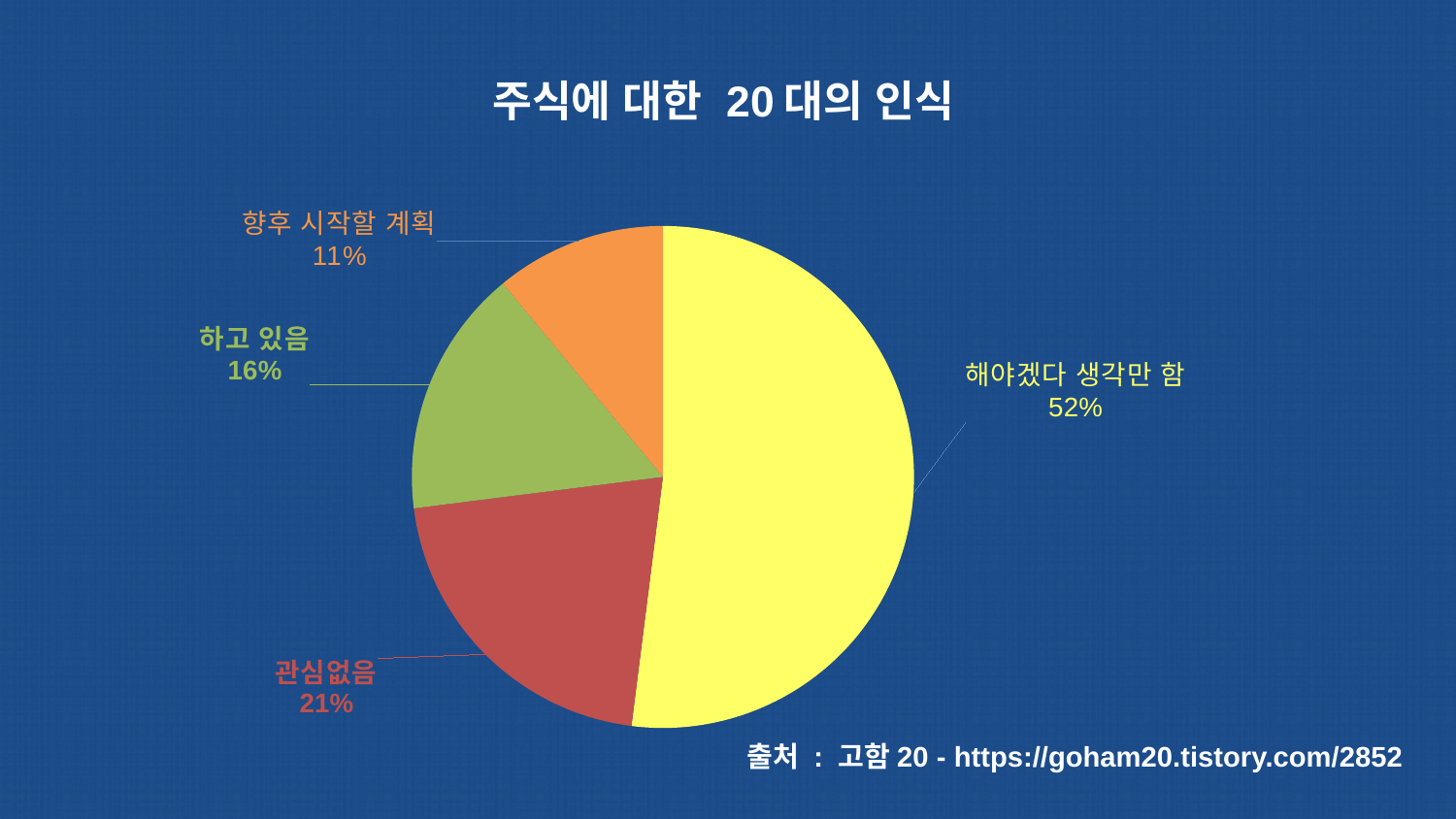

### Chart: 주식에 대한 20대의 인식

| Category | 주식에 대한 인식 |
|---|---|
| 해야겠다 생각만 함 | 52.0 |
| 관심없음 | 21.0 |
| 하고 있음 | 16.0 |
| 향후 시작할 계획 | 11.0 |
출처 : 고함20 - https://goham20.tistory.com/2852